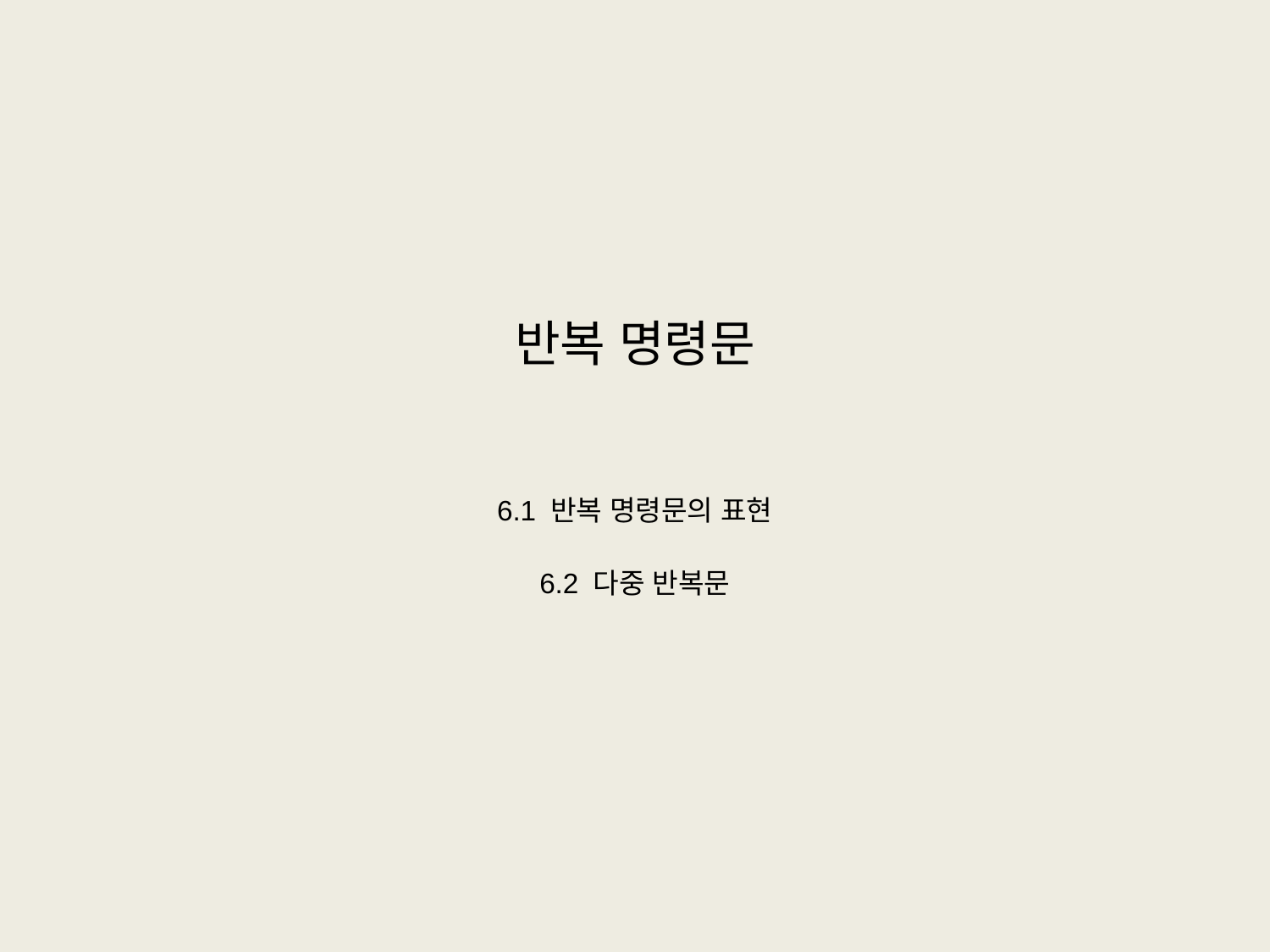

# 반복 명령문
6.1 반복 명령문의 표현
6.2 다중 반복문